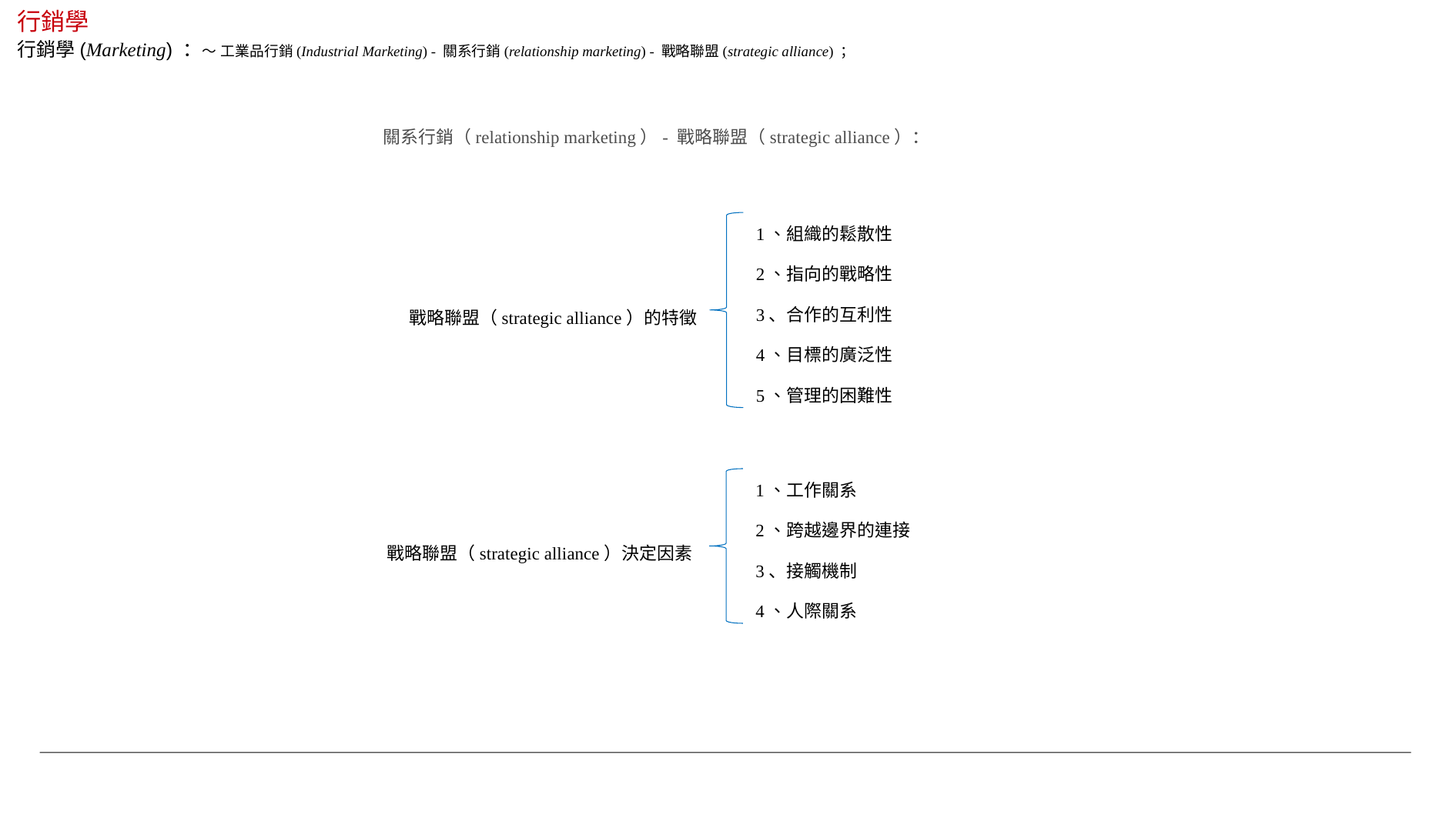

行銷學
行銷學(Marketing) ：～ 工業品行銷(Industrial Marketing) - 關系行銷(relationship marketing) - 戰略聯盟(strategic alliance) ；
關系行銷（relationship marketing）- 戰略聯盟（strategic alliance）：
1、組織的鬆散性

2、指向的戰略性
3、合作的互利性
戰略聯盟（strategic alliance）的特徵
4、目標的廣泛性
5、管理的困難性
1、工作關系

2、跨越邊界的連接
戰略聯盟（strategic alliance）決定因素
3、接觸機制
4、人際關系